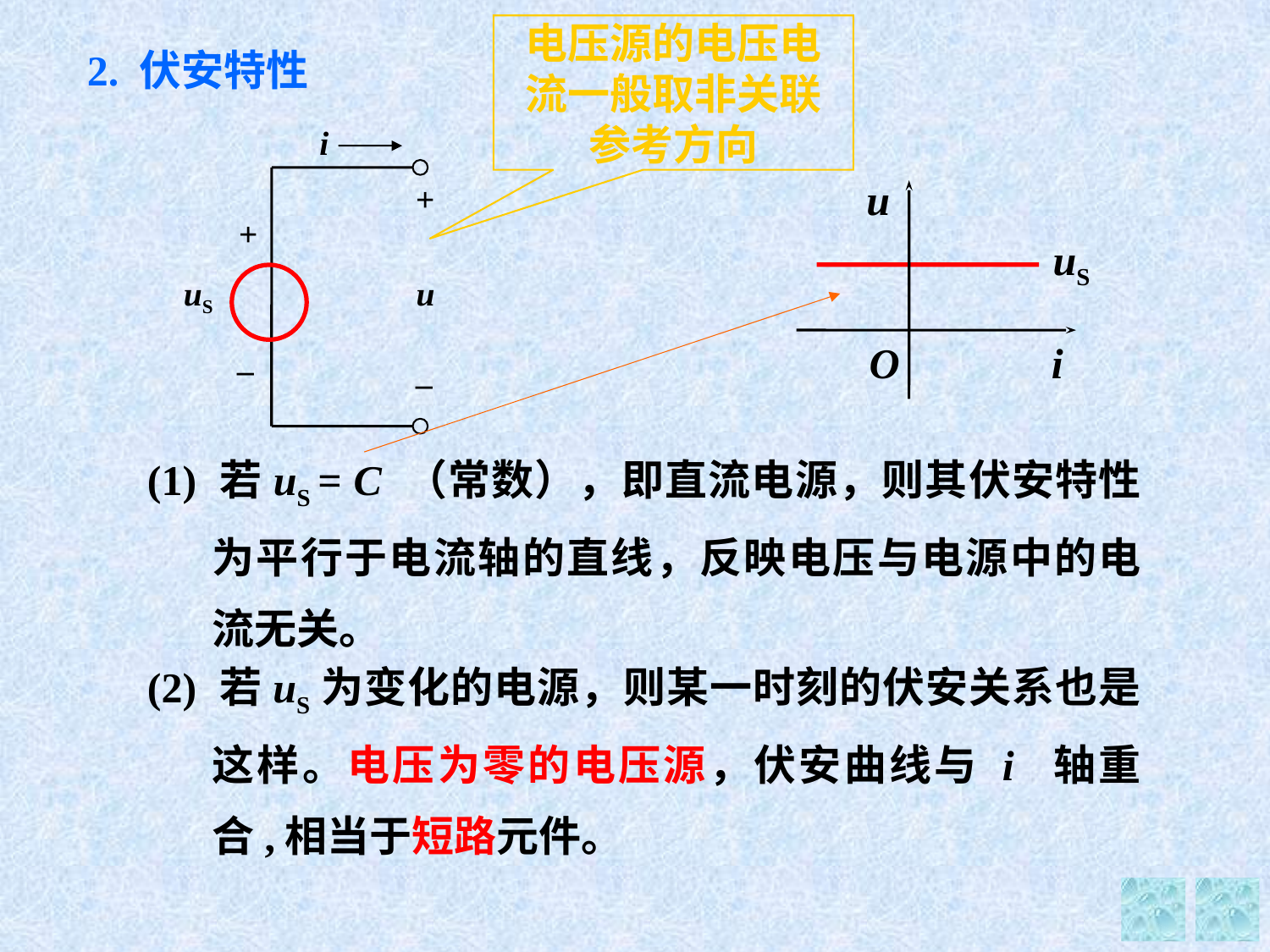

电压源的电压电流一般取非关联参考方向
2. 伏安特性

i

+
+

u
uS
_
_

u

i

O
uS

(1) 若uS = C （常数），即直流电源，则其伏安特性为平行于电流轴的直线，反映电压与电源中的电流无关。
(2) 若uS为变化的电源，则某一时刻的伏安关系也是 这样。电压为零的电压源，伏安曲线与 i  轴重合,相当于短路元件。